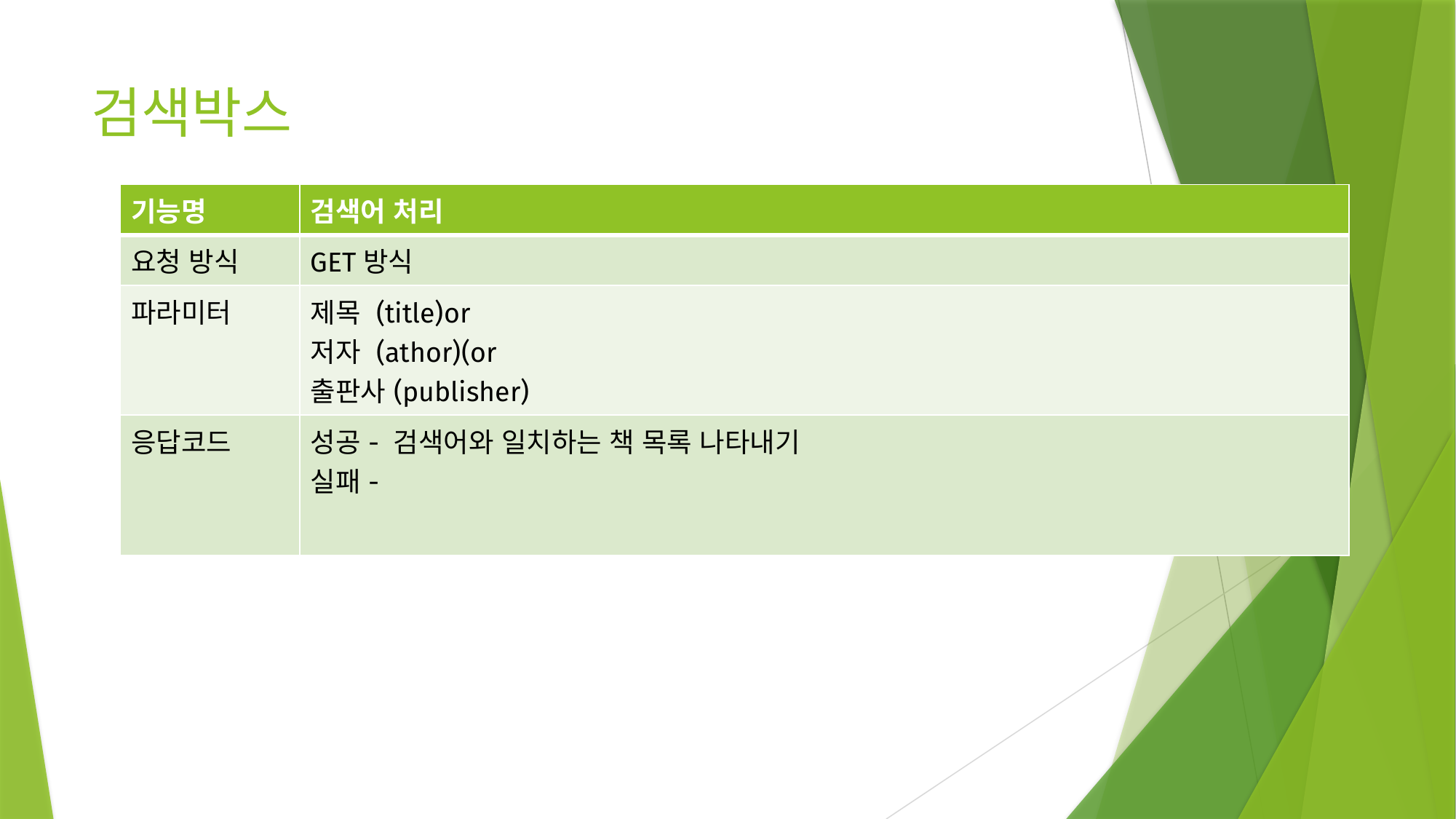

검색박스
| 기능명 | 검색어 처리 |
| --- | --- |
| 요청 방식 | GET방식 |
| 파라미터 | 제목 (title)or 저자 (athor)(or 출판사(publisher) |
| 응답코드 | 성공- 검색어와 일치하는 책 목록 나타내기 실패- |